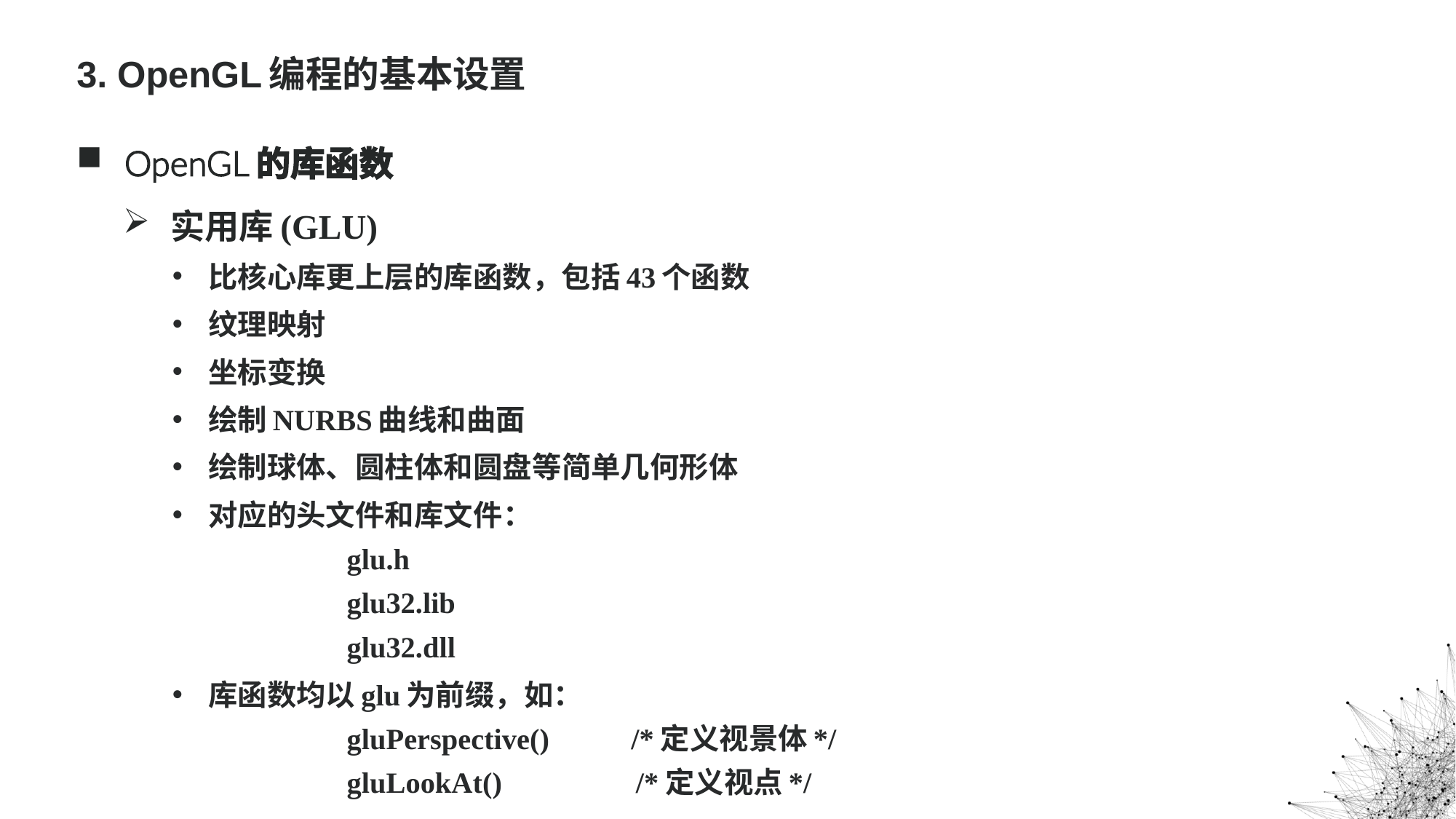

3. OpenGL编程的基本设置
OpenGL的库函数
实用库(GLU)
比核心库更上层的库函数，包括43个函数
纹理映射
坐标变换
绘制NURBS曲线和曲面
绘制球体、圆柱体和圆盘等简单几何形体
对应的头文件和库文件：
                 glu.h
                 glu32.lib
                 glu32.dll
库函数均以glu为前缀，如：
                 gluPerspective()           /*定义视景体*/
                 gluLookAt()                  /*定义视点*/